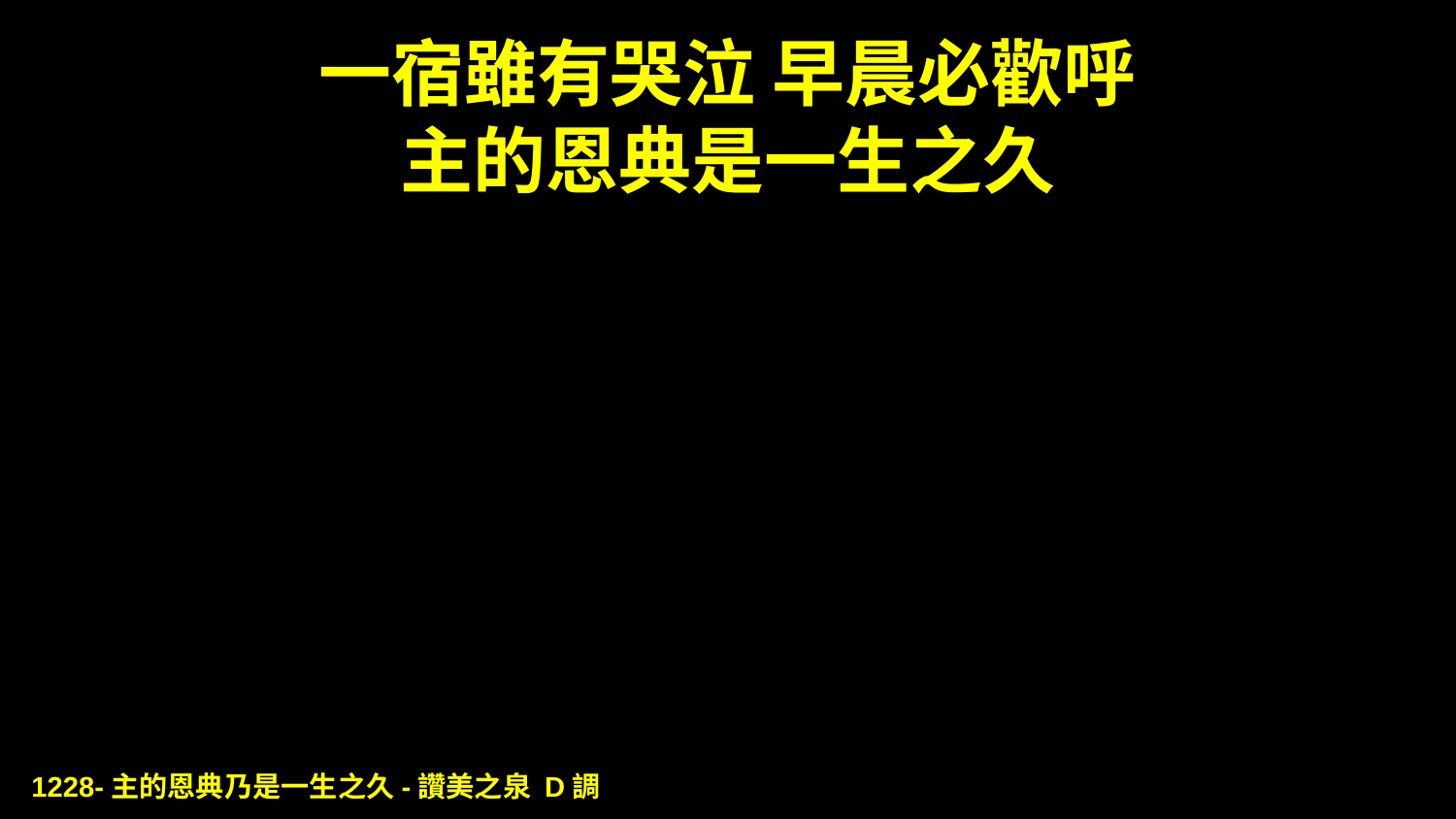

# 一宿雖有哭泣 早晨必歡呼 主的恩典是一生之久
1228-主的恩典乃是一生之久-讚美之泉 D調